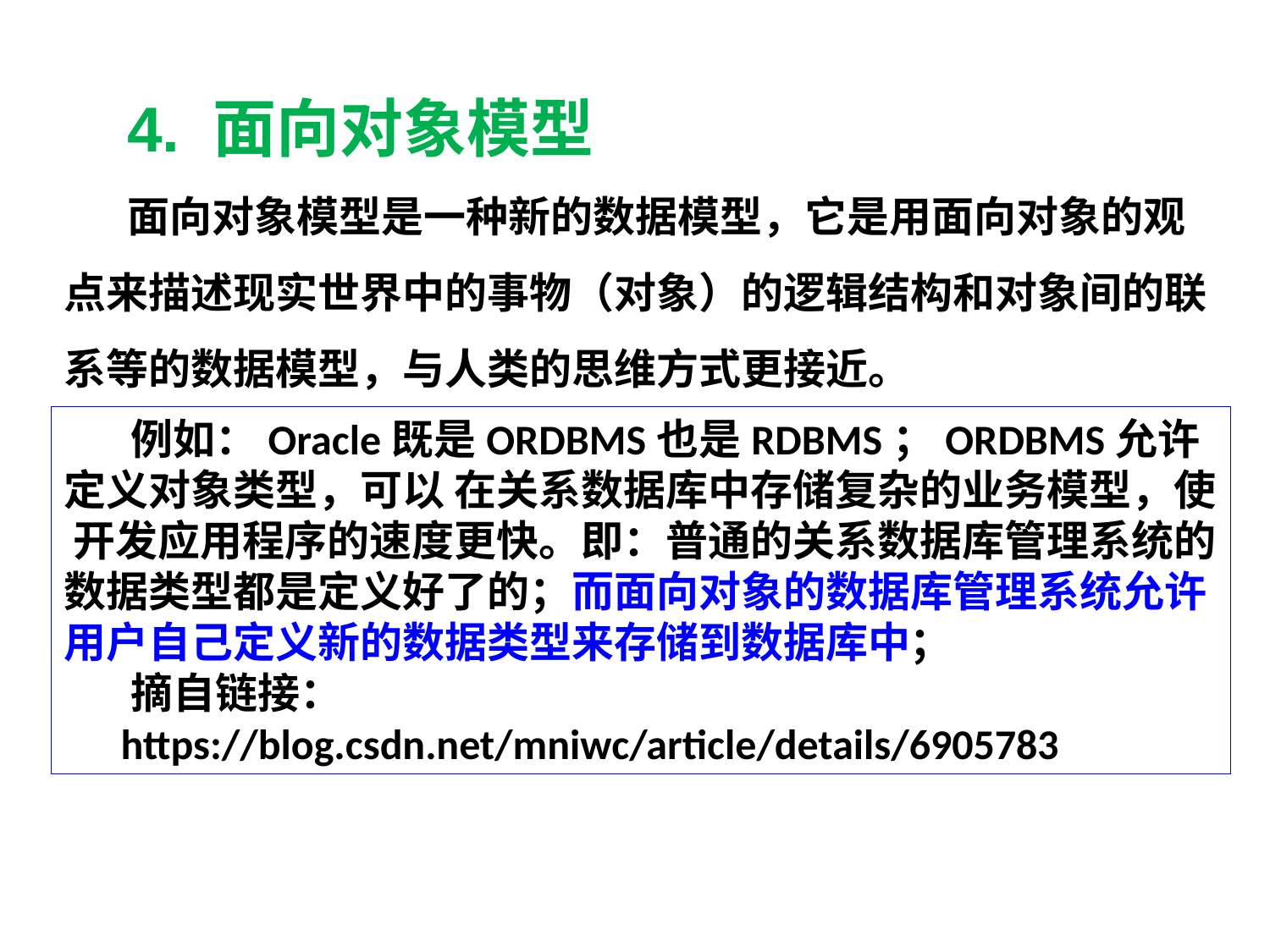

4. 面向对象模型
面向对象模型是一种新的数据模型，它是用面向对象的观点来描述现实世界中的事物（对象）的逻辑结构和对象间的联系等的数据模型，与人类的思维方式更接近。
      例如：Oracle既是ORDBMS也是RDBMS；ORDBMS允许定义对象类型，可以 在关系数据库中存储复杂的业务模型，使 开发应用程序的速度更快。即：普通的关系数据库管理系统的数据类型都是定义好了的；而面向对象的数据库管理系统允许用户自己定义新的数据类型来存储到数据库中；
      摘自链接：
      https://blog.csdn.net/mniwc/article/details/6905783